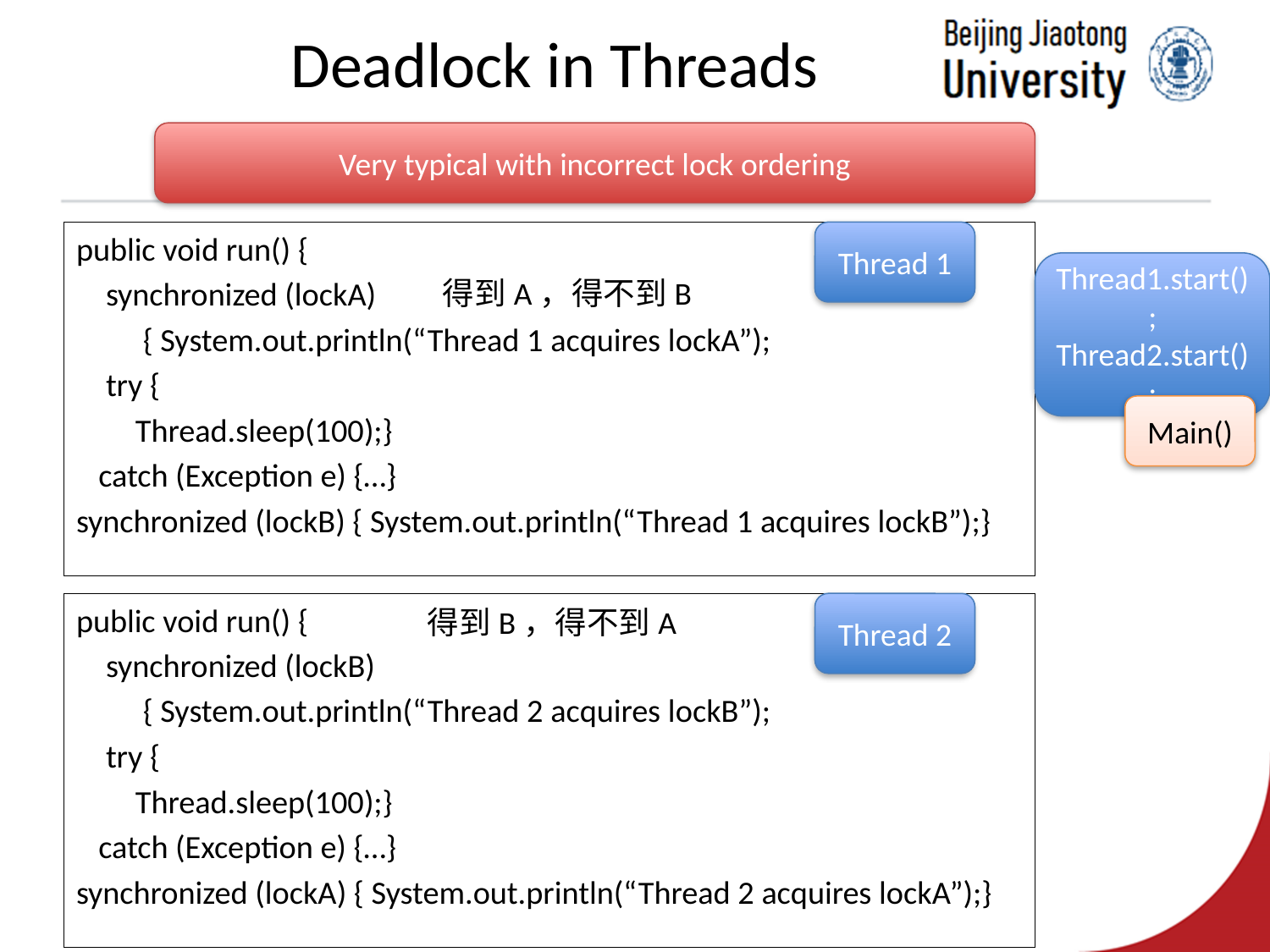

# Deadlock in Threads
Very typical with incorrect lock ordering
public void run() {
    synchronized (lockA)
         { System.out.println(“Thread 1 acquires lockA”);
    try {
        Thread.sleep(100);}
   catch (Exception e) {…}
synchronized (lockB) { System.out.println(“Thread 1 acquires lockB”);}

Thread 1
Thread1.start();
Thread2.start();
得到A，得不到B
Main()
public void run() {
    synchronized (lockB)
         { System.out.println(“Thread 2 acquires lockB”);
    try {
        Thread.sleep(100);}
   catch (Exception e) {…}
synchronized (lockA) { System.out.println(“Thread 2 acquires lockA”);}

Thread 2
得到B，得不到A